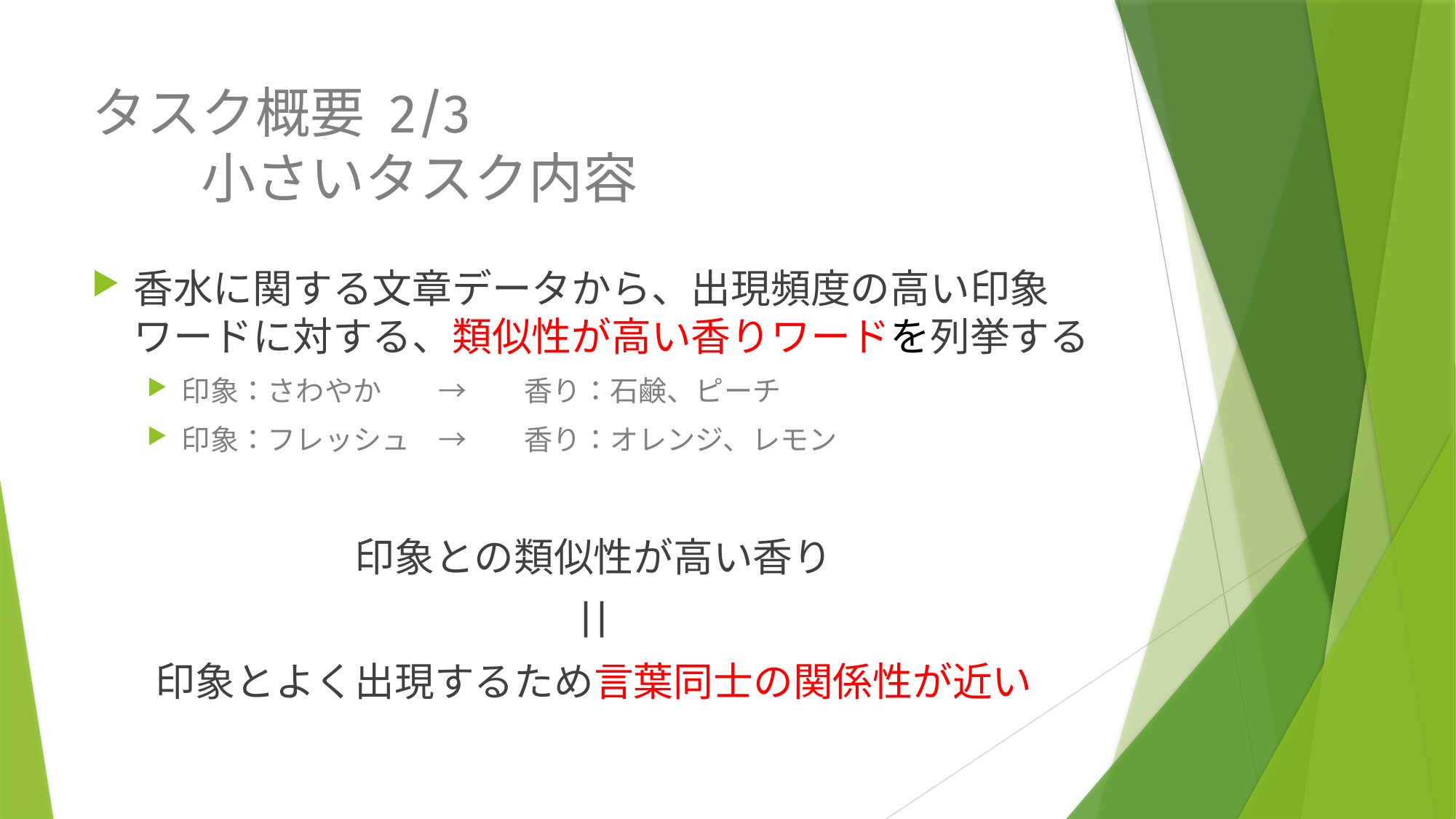

# タスク概要 2/3 小さいタスク内容
香水に関する文章データから、出現頻度の高い印象ワードに対する、類似性が高い香りワードを列挙する
印象：さわやか　　→　　香り：石鹸、ピーチ
印象：フレッシュ　→　　香り：オレンジ、レモン

印象との類似性が高い香り
||
印象とよく出現するため言葉同士の関係性が近い